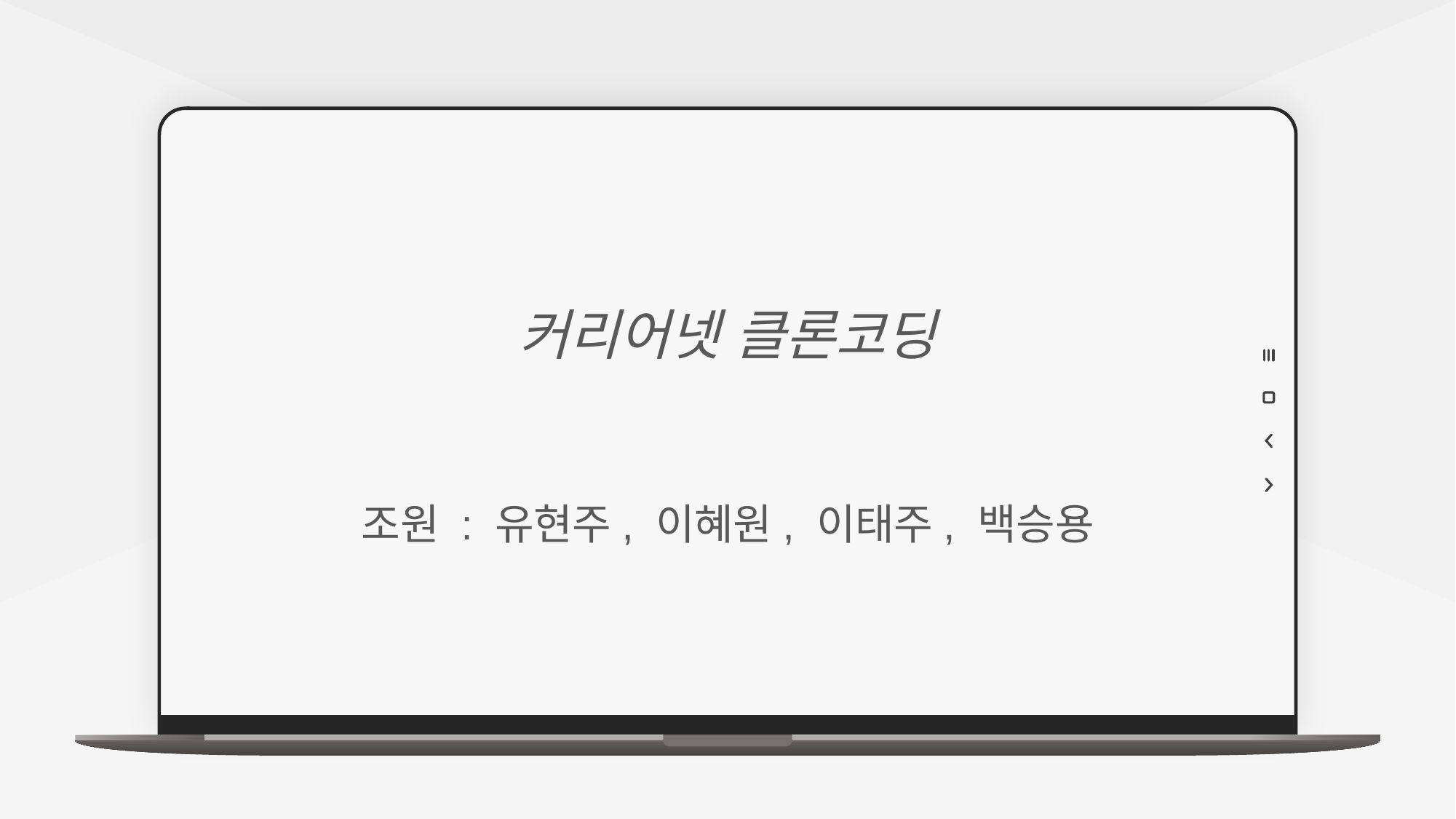

커리어넷 클론코딩

조원 : 유현주, 이혜원, 이태주, 백승용